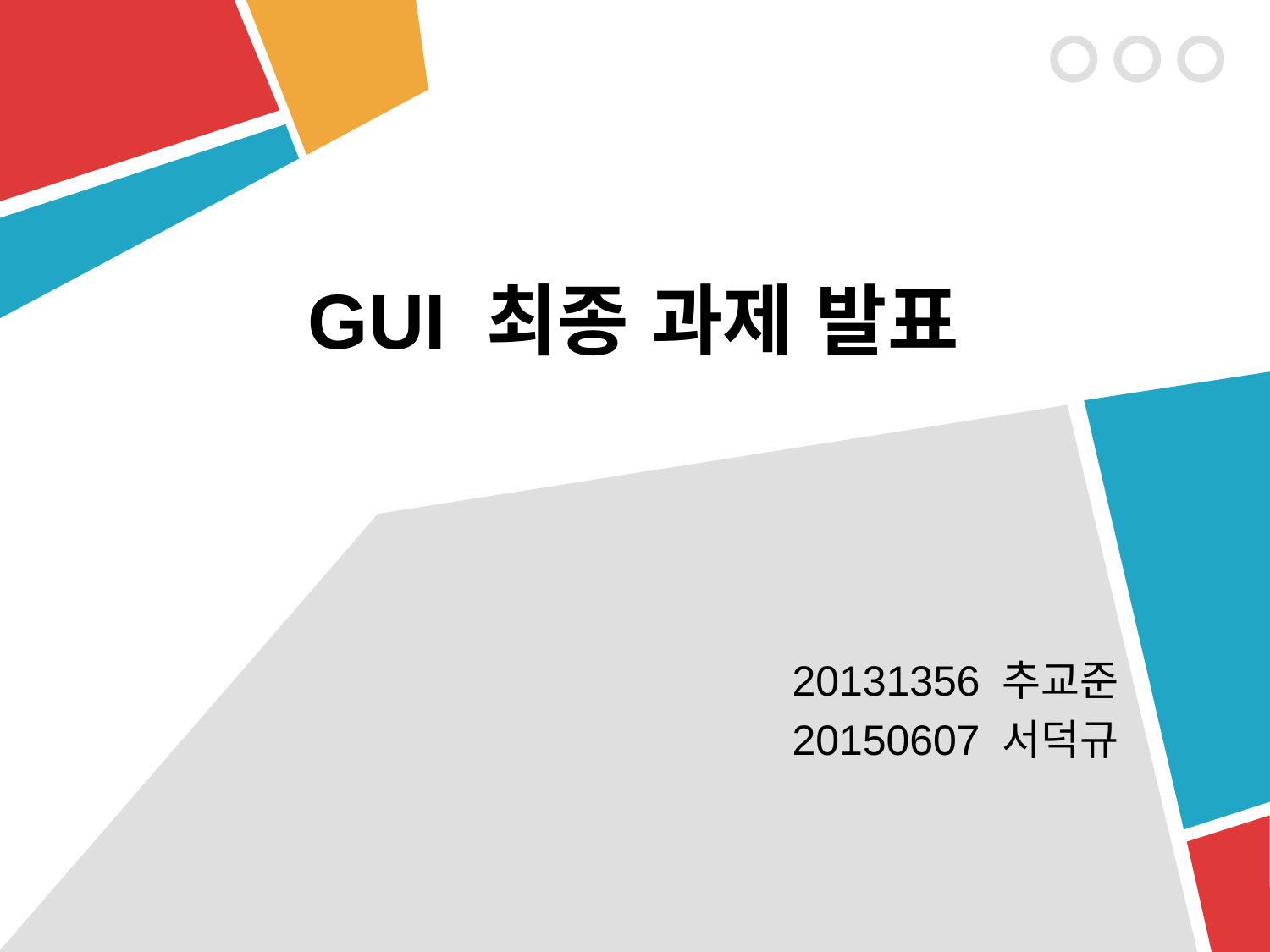

# GUI 최종 과제 발표
20131356 추교준
20150607 서덕규